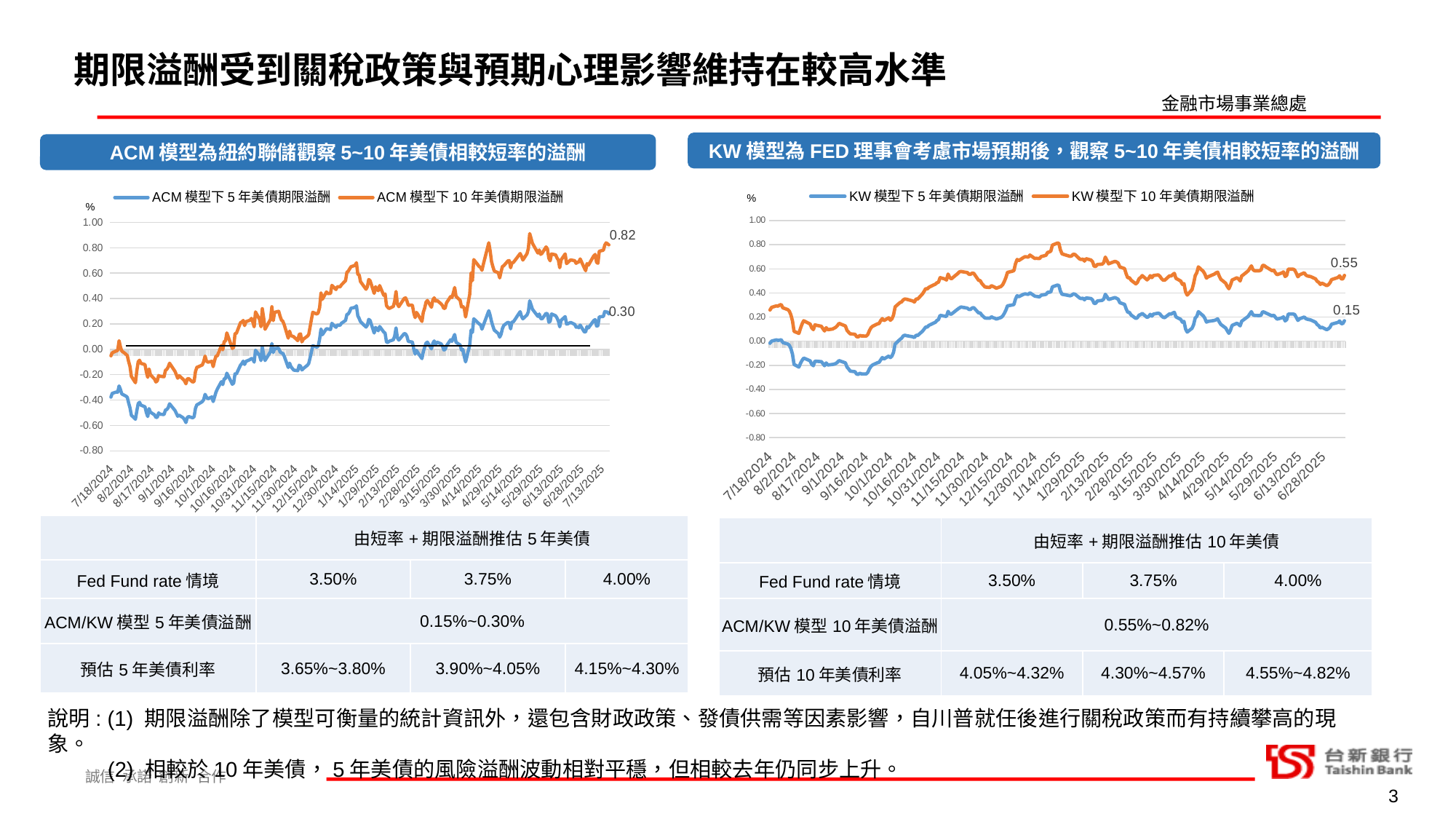

期限溢酬受到關稅政策與預期心理影響維持在較高水準
KW模型為FED理事會考慮市場預期後，觀察5~10年美債相較短率的溢酬
ACM模型為紐約聯儲觀察5~10年美債相較短率的溢酬

### Chart

| Category | KW模型下5年美債期限溢酬 | KW模型下10年美債期限溢酬 |
|---|---|---|
| 45491 | -0.0168 | 0.2586 |
| 45492 | 0.0009 | 0.2807 |
| 45495 | 0.0111 | 0.2932 |
| 45496 | 0.0071 | 0.2906 |
| 45497 | 0.0089 | 0.2998 |
| 45498 | 0.0119 | 0.3036 |
| 45499 | -0.0116 | 0.2767 |
| 45502 | -0.0231 | 0.2624 |
| 45503 | -0.0334 | 0.2501 |
| 45504 | -0.0598 | 0.2197 |
| 45505 | -0.1072 | 0.1693 |
| 45506 | -0.1931 | 0.0817 |
| 45509 | -0.2147 | 0.0646 |
| 45510 | -0.1834 | 0.107 |
| 45511 | -0.1585 | 0.1439 |
| 45512 | -0.1406 | 0.1695 |
| 45513 | -0.1451 | 0.1631 |
| 45516 | -0.1631 | 0.1425 |
| 45517 | -0.1915 | 0.1108 |
| 45518 | -0.2037 | 0.0962 |
| 45519 | -0.166 | 0.1357 |
| 45520 | -0.1665 | 0.1321 |
| 45523 | -0.1696 | 0.1237 |
| 45524 | -0.1858 | 0.1034 |
| 45525 | -0.2035 | 0.0852 |
| 45526 | -0.1805 | 0.1121 |
| 45527 | -0.1975 | 0.0954 |
| 45530 | -0.1931 | 0.1009 |
| 45531 | -0.1901 | 0.1081 |
| 45532 | -0.1853 | 0.1158 |
| 45533 | -0.1752 | 0.1294 |
| 45534 | -0.1613 | 0.148 |
| 45538 | -0.1796 | 0.1265 |
| 45539 | -0.2151 | 0.0898 |
| 45540 | -0.2299 | 0.0748 |
| 45541 | -0.248 | 0.0613 |
| 45544 | -0.2532 | 0.0574 |
| 45545 | -0.2727 | 0.0379 |
| 45546 | -0.2754 | 0.0355 |
| 45547 | -0.2657 | 0.0478 |
| 45548 | -0.2712 | 0.0435 |
| 45551 | -0.2717 | 0.0425 |
| 45552 | -0.2578 | 0.0565 |
| 45553 | -0.2287 | 0.0886 |
| 45554 | -0.2076 | 0.1128 |
| 45555 | -0.1967 | 0.1241 |
| 45558 | -0.1783 | 0.1437 |
| 45559 | -0.1752 | 0.147 |
| 45560 | -0.1552 | 0.171 |
| 45561 | -0.1357 | 0.1874 |
| 45562 | -0.1481 | 0.1709 |
| 45565 | -0.1232 | 0.1945 |
| 45566 | -0.1359 | 0.1739 |
| 45567 | -0.1229 | 0.1859 |
| 45568 | -0.0925 | 0.2171 |
| 45569 | -0.0234 | 0.2854 |
| 45572 | 0.0149 | 0.3202 |
| 45573 | 0.0249 | 0.3255 |
| 45574 | 0.043 | 0.3424 |
| 45575 | 0.0499 | 0.3499 |
| 45576 | 0.0463 | 0.3485 |
| 45580 | 0.0364 | 0.3333 |
| 45581 | 0.0305 | 0.3249 |
| 45582 | 0.0495 | 0.3495 |
| 45583 | 0.0471 | 0.349 |
| 45586 | 0.0822 | 0.3916 |
| 45587 | 0.0991 | 0.4123 |
| 45588 | 0.1172 | 0.4356 |
| 45589 | 0.1177 | 0.433 |
| 45590 | 0.131 | 0.4467 |
| 45593 | 0.1505 | 0.4666 |
| 45594 | 0.1562 | 0.472 |
| 45595 | 0.1711 | 0.4842 |
| 45596 | 0.1796 | 0.489 |
| 45597 | 0.2144 | 0.5269 |
| 45600 | 0.2073 | 0.5158 |
| 45601 | 0.2052 | 0.5071 |
| 45602 | 0.2475 | 0.5564 |
| 45603 | 0.2261 | 0.5284 |
| 45604 | 0.224 | 0.5171 |
| 45608 | 0.2659 | 0.5608 |
| 45609 | 0.2754 | 0.5745 |
| 45610 | 0.2834 | 0.5777 |
| 45611 | 0.2814 | 0.5757 |
| 45614 | 0.2743 | 0.5689 |
| 45615 | 0.2632 | 0.5548 |
| 45616 | 0.2641 | 0.5547 |
| 45617 | 0.2756 | 0.5642 |
| 45618 | 0.2784 | 0.5626 |
| 45621 | 0.2344 | 0.5048 |
| 45622 | 0.2347 | 0.5022 |
| 45623 | 0.2163 | 0.4783 |
| 45625 | 0.1919 | 0.4489 |
| 45628 | 0.1905 | 0.4453 |
| 45629 | 0.2027 | 0.4605 |
| 45630 | 0.1947 | 0.4537 |
| 45631 | 0.1914 | 0.4479 |
| 45632 | 0.1838 | 0.439 |
| 45635 | 0.1964 | 0.454 |
| 45636 | 0.2088 | 0.4686 |
| 45637 | 0.2298 | 0.4941 |
| 45638 | 0.2575 | 0.5276 |
| 45639 | 0.2931 | 0.5706 |
| 45642 | 0.3003 | 0.5798 |
| 45643 | 0.3039 | 0.5854 |
| 45644 | 0.3492 | 0.6412 |
| 45645 | 0.3771 | 0.6778 |
| 45646 | 0.3688 | 0.6682 |
| 45649 | 0.3891 | 0.6941 |
| 45650 | 0.3925 | 0.7009 |
| 45652 | 0.3883 | 0.6968 |
| 45653 | 0.4012 | 0.7141 |
| 45656 | 0.374 | 0.6861 |
| 45657 | 0.3717 | 0.6872 |
| 45659 | 0.3678 | 0.6851 |
| 45660 | 0.381 | 0.7016 |
| 45663 | 0.3882 | 0.7121 |
| 45664 | 0.4052 | 0.7356 |
| 45665 | 0.4056 | 0.7392 |
| 45666 | 0.4084 | 0.7465 |
| 45667 | 0.4508 | 0.7964 |
| 45670 | 0.4648 | 0.8131 |
| 45671 | 0.4627 | 0.8122 |
| 45672 | 0.4165 | 0.7574 |
| 45673 | 0.3885 | 0.7248 |
| 45674 | 0.3871 | 0.7198 |
| 45678 | 0.3767 | 0.7033 |
| 45679 | 0.381 | 0.7071 |
| 45680 | 0.3921 | 0.7212 |
| 45681 | 0.3904 | 0.7192 |
| 45684 | 0.3581 | 0.6816 |
| 45685 | 0.3529 | 0.6771 |
| 45686 | 0.3568 | 0.6807 |
| 45687 | 0.3435 | 0.6646 |
| 45688 | 0.3586 | 0.6836 |
| 45691 | 0.3541 | 0.6733 |
| 45692 | 0.3426 | 0.6598 |
| 45693 | 0.3128 | 0.6215 |
| 45694 | 0.3143 | 0.62 |
| 45695 | 0.3336 | 0.6365 |
| 45698 | 0.3383 | 0.6387 |
| 45699 | 0.3495 | 0.6508 |
| 45700 | 0.389 | 0.6974 |
| 45701 | 0.3691 | 0.6705 |
| 45702 | 0.3459 | 0.6417 |
| 45706 | 0.3619 | 0.662 |
| 45707 | 0.3556 | 0.657 |
| 45708 | 0.348 | 0.6477 |
| 45709 | 0.3192 | 0.6161 |
| 45712 | 0.3053 | 0.6017 |
| 45713 | 0.2669 | 0.557 |
| 45714 | 0.2394 | 0.5249 |
| 45715 | 0.2396 | 0.5274 |
| 45716 | 0.2176 | 0.5063 |
| 45719 | 0.1887 | 0.4751 |
| 45720 | 0.195 | 0.488 |
| 45721 | 0.2167 | 0.5178 |
| 45722 | 0.2205 | 0.5284 |
| 45723 | 0.2305 | 0.5439 |
| 45726 | 0.1969 | 0.5083 |
| 45727 | 0.2048 | 0.5213 |
| 45728 | 0.2226 | 0.5432 |
| 45729 | 0.2077 | 0.5271 |
| 45730 | 0.2246 | 0.5449 |
| 45733 | 0.2331 | 0.5498 |
| 45734 | 0.2262 | 0.5379 |
| 45735 | 0.2095 | 0.5183 |
| 45736 | 0.1983 | 0.506 |
| 45737 | 0.1954 | 0.5056 |
| 45740 | 0.227 | 0.5424 |
| 45741 | 0.2248 | 0.5406 |
| 45742 | 0.2333 | 0.5522 |
| 45743 | 0.2394 | 0.5627 |
| 45744 | 0.2016 | 0.5214 |
| 45747 | 0.1808 | 0.4988 |
| 45748 | 0.1579 | 0.4715 |
| 45749 | 0.1641 | 0.4775 |
| 45750 | 0.1011 | 0.4094 |
| 45751 | 0.0756 | 0.3821 |
| 45754 | 0.1071 | 0.4271 |
| 45755 | 0.1364 | 0.4769 |
| 45756 | 0.193 | 0.5436 |
| 45757 | 0.2058 | 0.5682 |
| 45758 | 0.245 | 0.6161 |
| 45761 | 0.2104 | 0.5794 |
| 45762 | 0.1909 | 0.558 |
| 45763 | 0.1586 | 0.523 |
| 45764 | 0.1643 | 0.5337 |
| 45768 | 0.1722 | 0.5565 |
| 45769 | 0.178 | 0.5668 |
| 45770 | 0.1853 | 0.5721 |
| 45771 | 0.1597 | 0.5396 |
| 45772 | 0.1387 | 0.5131 |
| 45775 | 0.1093 | 0.4805 |
| 45776 | 0.0862 | 0.4541 |
| 45777 | 0.0656 | 0.435 |
| 45778 | 0.0913 | 0.4655 |
| 45779 | 0.1309 | 0.5073 |
| 45782 | 0.1487 | 0.526 |
| 45783 | 0.1398 | 0.5164 |
| 45784 | 0.1274 | 0.4996 |
| 45785 | 0.166 | 0.5413 |
| 45786 | 0.1755 | 0.5503 |
| 45789 | 0.2058 | 0.5831 |
| 45790 | 0.2253 | 0.6037 |
| 45791 | 0.2451 | 0.6244 |
| 45792 | 0.2191 | 0.5938 |
| 45793 | 0.2137 | 0.5836 |
| 45796 | 0.2124 | 0.5841 |
| 45797 | 0.2153 | 0.5899 |
| 45798 | 0.2438 | 0.6288 |
| 45799 | 0.2409 | 0.6269 |
| 45800 | 0.2342 | 0.6166 |
| 45804 | 0.2094 | 0.5841 |
| 45805 | 0.2162 | 0.5896 |
| 45806 | 0.1976 | 0.567 |
| 45807 | 0.1833 | 0.5515 |
| 45810 | 0.1936 | 0.5658 |
| 45811 | 0.2016 | 0.5748 |
| 45812 | 0.1685 | 0.5365 |
| 45813 | 0.1778 | 0.5455 |
| 45814 | 0.2247 | 0.5974 |
| 45817 | 0.2256 | 0.5971 |
| 45818 | 0.2214 | 0.5905 |
| 45819 | 0.1978 | 0.5636 |
| 45820 | 0.1727 | 0.5341 |
| 45821 | 0.186 | 0.5497 |
| 45824 | 0.2005 | 0.5672 |
| 45825 | 0.1863 | 0.5474 |
| 45826 | 0.1816 | 0.5408 |
| 45828 | 0.1762 | 0.5356 |
| 45831 | 0.1575 | 0.5165 |
| 45832 | 0.1384 | 0.4965 |
| 45833 | 0.1288 | 0.4883 |
| 45834 | 0.1095 | 0.4708 |
| 45835 | 0.1158 | 0.4816 |
| 45838 | 0.0952 | 0.4603 |
| 45839 | 0.1032 | 0.4684 |
| 45840 | 0.1155 | 0.4842 |
| 45841 | 0.1415 | 0.5108 |
| 45845 | 0.1559 | 0.5283 |
| 45846 | 0.1676 | 0.5427 |
| 45847 | 0.1462 | 0.5174 |
| 45848 | 0.146 | 0.516 |
| 45849 | 0.1694 | 0.5452 |
|  | None | None |
|  | None | None |

### Chart

| Category | ACM模型下5年美債期限溢酬 | ACM模型下10年美債期限溢酬 |
|---|---|---|
| 45491 | -0.3771 | -0.0514 |
| 45492 | -0.3475 | -0.0275 |
| 45495 | -0.3369 | -0.0134 |
| 45496 | -0.3381 | -0.0101 |
| 45497 | -0.2892 | 0.0674 |
| 45498 | -0.3165 | 0.0191 |
| 45499 | -0.352 | -0.0142 |
| 45502 | -0.3694 | -0.0388 |
| 45503 | -0.3777 | -0.0499 |
| 45504 | -0.4222 | -0.0961 |
| 45505 | -0.4613 | -0.1355 |
| 45506 | -0.5196 | -0.2135 |
| 45509 | -0.5516 | -0.2639 |
| 45510 | -0.4857 | -0.1698 |
| 45511 | -0.4283 | -0.0987 |
| 45512 | -0.4182 | -0.0866 |
| 45513 | -0.4401 | -0.1113 |
| 45516 | -0.4534 | -0.1208 |
| 45517 | -0.4993 | -0.1785 |
| 45518 | -0.5301 | -0.2215 |
| 45519 | -0.4678 | -0.1555 |
| 45520 | -0.4962 | -0.2013 |
| 45523 | -0.5169 | -0.2352 |
| 45524 | -0.5378 | -0.2579 |
| 45525 | -0.5356 | -0.2492 |
| 45526 | -0.5014 | -0.2068 |
| 45527 | -0.5119 | -0.2129 |
| 45530 | -0.5143 | -0.2166 |
| 45531 | -0.479 | -0.1661 |
| 45532 | -0.4751 | -0.1584 |
| 45533 | -0.4604 | -0.1401 |
| 45534 | -0.4296 | -0.1099 |
| 45538 | -0.483 | -0.1747 |
| 45539 | -0.5054 | -0.2014 |
| 45540 | -0.5279 | -0.2286 |
| 45541 | -0.5194 | -0.2079 |
| 45544 | -0.5405 | -0.2372 |
| 45545 | -0.5555 | -0.2496 |
| 45546 | -0.5777 | -0.2722 |
| 45547 | -0.5384 | -0.2347 |
| 45548 | -0.5302 | -0.2313 |
| 45551 | -0.5404 | -0.2589 |
| 45552 | -0.5312 | -0.2531 |
| 45553 | -0.4655 | -0.1761 |
| 45554 | -0.4373 | -0.1425 |
| 45555 | -0.4327 | -0.1386 |
| 45558 | -0.4129 | -0.1234 |
| 45559 | -0.397 | -0.0978 |
| 45560 | -0.3556 | -0.0538 |
| 45561 | -0.3751 | -0.0912 |
| 45562 | -0.3904 | -0.1022 |
| 45565 | -0.3758 | -0.0952 |
| 45566 | -0.412 | -0.1372 |
| 45567 | -0.3769 | -0.0902 |
| 45568 | -0.3391 | -0.0546 |
| 45569 | -0.3143 | -0.0526 |
| 45572 | -0.2557 | 0.0295 |
| 45573 | -0.2784 | -0.0043 |
| 45574 | -0.2335 | 0.0598 |
| 45575 | -0.2301 | 0.0662 |
| 45576 | -0.1885 | 0.129 |
| 45580 | -0.2759 | 0.0064 |
| 45581 | -0.2668 | 0.0158 |
| 45582 | -0.1937 | 0.1232 |
| 45583 | -0.1953 | 0.1253 |
| 45586 | -0.126 | 0.2095 |
| 45587 | -0.1129 | 0.2155 |
| 45588 | -0.0941 | 0.227 |
| 45589 | -0.1199 | 0.1866 |
| 45590 | -0.0954 | 0.2175 |
| 45593 | -0.0816 | 0.2293 |
| 45594 | -0.0727 | 0.2432 |
| 45595 | -0.0769 | 0.2149 |
| 45596 | -0.1016 | 0.177 |
| 45597 | -0.0076 | 0.2944 |
| 45600 | -0.0503 | 0.2352 |
| 45601 | -0.0892 | 0.1778 |
| 45602 | 0.018 | 0.3197 |
| 45603 | -0.0462 | 0.2482 |
| 45604 | -0.0887 | 0.1571 |
| 45608 | -0.0189 | 0.2362 |
| 45609 | 0.0452 | 0.3349 |
| 45610 | -0.0255 | 0.2261 |
| 45611 | 0.0063 | 0.291 |
| 45614 | 0.0083 | 0.299 |
| 45615 | -0.0213 | 0.2609 |
| 45616 | -0.0292 | 0.2302 |
| 45617 | -0.0321 | 0.2219 |
| 45618 | -0.052 | 0.1958 |
| 45621 | -0.1435 | 0.0878 |
| 45622 | -0.1093 | 0.1431 |
| 45623 | -0.1374 | 0.1078 |
| 45625 | -0.1646 | 0.0991 |
| 45628 | -0.1689 | 0.0679 |
| 45629 | -0.1263 | 0.1163 |
| 45630 | -0.1328 | 0.1216 |
| 45631 | -0.1633 | 0.0582 |
| 45632 | -0.1523 | 0.0792 |
| 45635 | -0.1265 | 0.1029 |
| 45636 | -0.1131 | 0.1156 |
| 45637 | -0.0684 | 0.175 |
| 45638 | -0.0214 | 0.2346 |
| 45639 | 0.0275 | 0.2914 |
| 45642 | 0.0168 | 0.2771 |
| 45643 | 0.0255 | 0.2886 |
| 45644 | 0.0798 | 0.3287 |
| 45645 | 0.1596 | 0.4443 |
| 45646 | 0.1145 | 0.3935 |
| 45649 | 0.1623 | 0.4517 |
| 45650 | 0.16 | 0.4385 |
| 45652 | 0.1559 | 0.4401 |
| 45653 | 0.2044 | 0.5036 |
| 45656 | 0.173 | 0.4708 |
| 45657 | 0.1909 | 0.4928 |
| 45659 | 0.1888 | 0.4918 |
| 45660 | 0.205 | 0.5076 |
| 45663 | 0.2274 | 0.5411 |
| 45664 | 0.2743 | 0.606 |
| 45665 | 0.2782 | 0.6158 |
| 45666 | 0.2967 | 0.6339 |
| 45667 | 0.3235 | 0.6508 |
| 45670 | 0.3303 | 0.661 |
| 45671 | 0.3421 | 0.6818 |
| 45672 | 0.2637 | 0.5911 |
| 45673 | 0.2424 | 0.5857 |
| 45674 | 0.2173 | 0.5328 |
| 45678 | 0.1747 | 0.4727 |
| 45679 | 0.1899 | 0.4917 |
| 45680 | 0.2359 | 0.5495 |
| 45681 | 0.2266 | 0.5403 |
| 45684 | 0.128 | 0.4405 |
| 45685 | 0.1721 | 0.4926 |
| 45686 | 0.1582 | 0.4737 |
| 45687 | 0.146 | 0.4616 |
| 45688 | 0.1796 | 0.502 |
| 45691 | 0.136 | 0.4253 |
| 45692 | 0.1272 | 0.4362 |
| 45693 | 0.0569 | 0.3441 |
| 45694 | 0.0541 | 0.3295 |
| 45695 | 0.0635 | 0.3213 |
| 45698 | 0.0742 | 0.3374 |
| 45699 | 0.1042 | 0.3794 |
| 45700 | 0.1683 | 0.4552 |
| 45701 | 0.0905 | 0.356 |
| 45702 | 0.0721 | 0.3362 |
| 45706 | 0.1235 | 0.4 |
| 45707 | 0.1215 | 0.4053 |
| 45708 | 0.1027 | 0.3811 |
| 45709 | 0.0617 | 0.3468 |
| 45712 | 0.057 | 0.3478 |
| 45713 | 0.0017 | 0.2869 |
| 45714 | -0.0376 | 0.2498 |
| 45715 | -0.0083 | 0.2906 |
| 45716 | -0.027 | 0.2752 |
| 45719 | -0.074 | 0.2193 |
| 45720 | -0.0202 | 0.2915 |
| 45721 | 0.016 | 0.3244 |
| 45722 | 0.0477 | 0.3709 |
| 45723 | 0.0564 | 0.3845 |
| 45726 | 0.0032 | 0.331 |
| 45727 | 0.0467 | 0.3885 |
| 45728 | 0.0653 | 0.405 |
| 45729 | 0.0395 | 0.3796 |
| 45730 | 0.0562 | 0.3853 |
| 45733 | 0.0433 | 0.3579 |
| 45734 | 0.0255 | 0.345 |
| 45735 | -0.0054 | 0.3217 |
| 45736 | -0.0024 | 0.3239 |
| 45737 | 0.0273 | 0.3663 |
| 45740 | 0.0749 | 0.4148 |
| 45741 | 0.0625 | 0.4076 |
| 45742 | 0.0914 | 0.4423 |
| 45743 | 0.1167 | 0.4866 |
| 45744 | 0.0549 | 0.4162 |
| 45747 | 0.034 | 0.3857 |
| 45748 | -0.0062 | 0.3336 |
| 45749 | -0.001 | 0.3384 |
| 45750 | -0.0561 | 0.3214 |
| 45751 | -0.0996 | 0.2546 |
| 45754 | 0.0323 | 0.4326 |
| 45755 | 0.1514 | 0.6016 |
| 45756 | 0.1333 | 0.5402 |
| 45757 | 0.2404 | 0.7067 |
| 45761 | 0.1992 | 0.6511 |
| 45762 | 0.1933 | 0.6448 |
| 45763 | 0.1585 | 0.6222 |
| 45764 | 0.1883 | 0.6694 |
| 45768 | 0.304 | 0.8388 |
| 45769 | 0.2665 | 0.7744 |
| 45770 | 0.2186 | 0.6902 |
| 45771 | 0.1815 | 0.65 |
| 45772 | 0.151 | 0.6163 |
| 45775 | 0.1234 | 0.6023 |
| 45776 | 0.0955 | 0.5624 |
| 45777 | 0.117 | 0.6097 |
| 45778 | 0.1631 | 0.6517 |
| 45779 | 0.1885 | 0.6586 |
| 45782 | 0.2129 | 0.6961 |
| 45783 | 0.2077 | 0.6988 |
| 45784 | 0.1606 | 0.6422 |
| 45785 | 0.2159 | 0.6817 |
| 45786 | 0.2154 | 0.6836 |
| 45791 | 0.2964 | 0.7542 |
| 45792 | 0.2592 | 0.7319 |
| 45793 | 0.2397 | 0.7029 |
| 45796 | 0.2702 | 0.7532 |
| 45797 | 0.2962 | 0.7948 |
| 45798 | 0.3817 | 0.9117 |
| 45799 | 0.3501 | 0.8736 |
| 45800 | 0.3153 | 0.8345 |
| 45804 | 0.2593 | 0.758 |
| 45805 | 0.2773 | 0.7819 |
| 45806 | 0.2438 | 0.7474 |
| 45807 | 0.2385 | 0.7559 |
| 45810 | 0.2834 | 0.8063 |
| 45811 | 0.2786 | 0.7901 |
| 45812 | 0.2133 | 0.7176 |
| 45813 | 0.2197 | 0.6971 |
| 45814 | 0.2781 | 0.751 |
| 45817 | 0.2638 | 0.7439 |
| 45818 | 0.247 | 0.7202 |
| 45819 | 0.2224 | 0.7027 |
| 45820 | 0.1773 | 0.6424 |
| 45821 | 0.2282 | 0.7039 |
| 45824 | 0.2572 | 0.7511 |
| 45825 | 0.1987 | 0.6748 |
| 45826 | 0.2008 | 0.6849 |
| 45828 | 0.2122 | 0.7041 |
| 45831 | 0.1957 | 0.6979 |
| 45832 | 0.174 | 0.677 |
| 45833 | 0.1783 | 0.6857 |
| 45834 | 0.1694 | 0.6869 |
| 45835 | 0.1909 | 0.7116 |
| 45838 | 0.1365 | 0.6408 |
| 45839 | 0.1368 | 0.6187 |
| 45840 | 0.1791 | 0.6746 |
| 45841 | 0.1682 | 0.6625 |
| 45845 | 0.2266 | 0.7364 |
| 45846 | 0.2335 | 0.7472 |
| 45847 | 0.1838 | 0.6856 |
| 45848 | 0.185 | 0.6773 |
| 45849 | 0.2557 | 0.7725 |
| 45852 | 0.2586 | 0.7803 |
| 45853 | 0.2975 | 0.8205 |
| 45854 | 0.2943 | 0.8384 |
| 45855 | 0.2935 | 0.8312 |
| 45856 | 0.2789 | 0.8224 |
%
%
|  | 由短率+期限溢酬推估5年美債 | 由短率+期限溢酬推估5年美債 |  |
| --- | --- | --- | --- |
| Fed Fund rate情境 | 3.50% | 3.75% | 4.00% |
| ACM/KW模型5年美債溢酬 | 0.15%~0.30% | 0.15%~0.3% |  |
| 預估5年美債利率 | 3.65%~3.80% | 3.90%~4.05% | 4.15%~4.30% |
|  | 由短率+期限溢酬推估10年美債 | 由短率+期限溢酬推估10年美債 |  |
| --- | --- | --- | --- |
| Fed Fund rate情境 | 3.50% | 3.75% | 4.00% |
| ACM/KW模型10年美債溢酬 | 0.55%~0.82% | 0.55%~0.82% |  |
| 預估10年美債利率 | 4.05%~4.32% | 4.30%~4.57% | 4.55%~4.82% |
說明: (1) 期限溢酬除了模型可衡量的統計資訊外，還包含財政政策、發債供需等因素影響，自川普就任後進行關稅政策而有持續攀高的現象。
          (2) 相較於10年美債，5年美債的風險溢酬波動相對平穩，但相較去年仍同步上升。
3